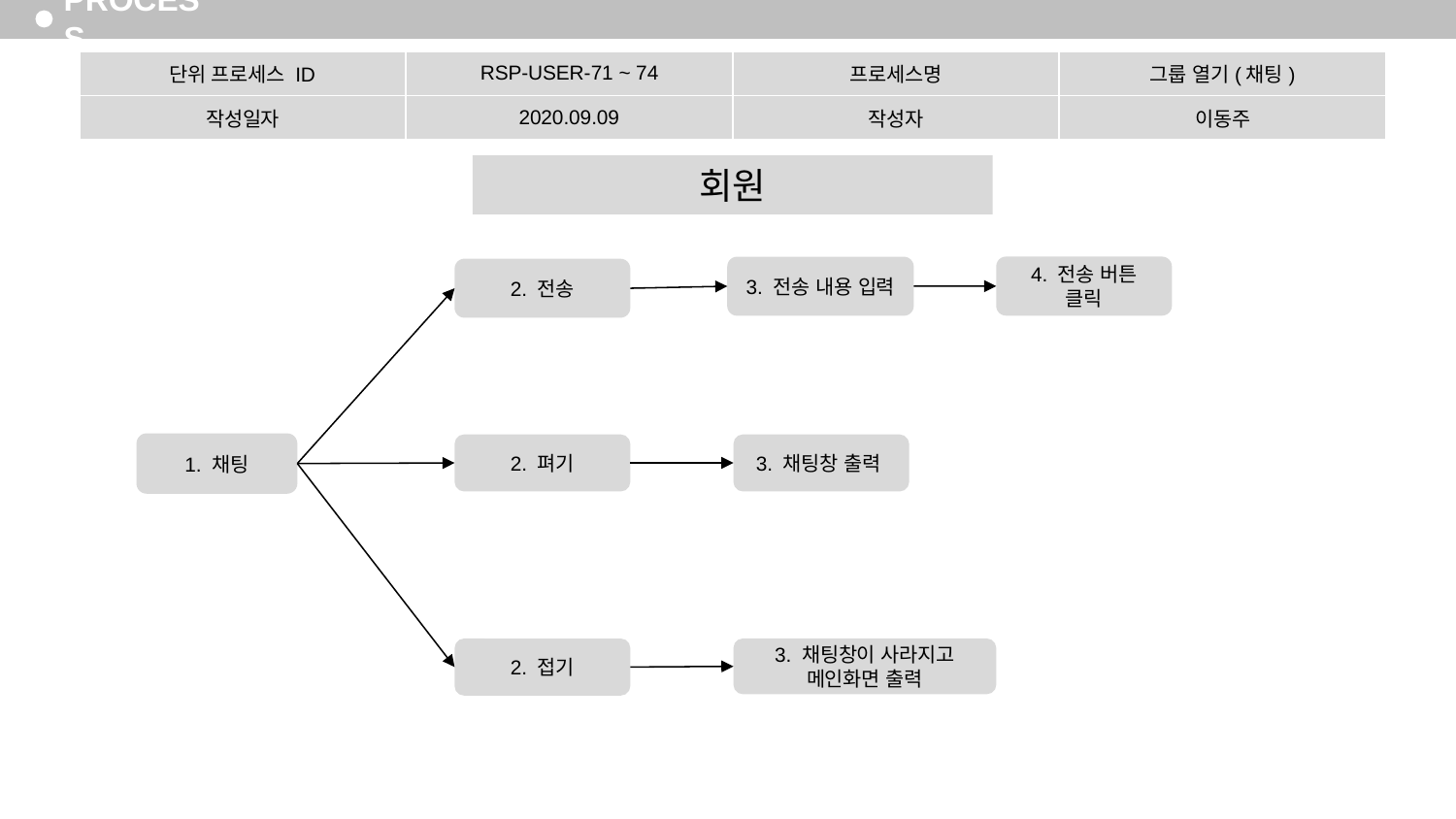

# PROCESS
| 단위 프로세스 ID | RSP-USER-71 ~ 74 | 프로세스명 | 그룹 열기(채팅) |
| --- | --- | --- | --- |
| 작성일자 | 2020.09.09 | 작성자 | 이동주 |
회원
4. 전송 버튼 클릭
3. 전송 내용 입력
2. 전송
1. 채팅
3. 채팅창 출력
2. 펴기
2. 접기
3. 채팅창이 사라지고 메인화면 출력